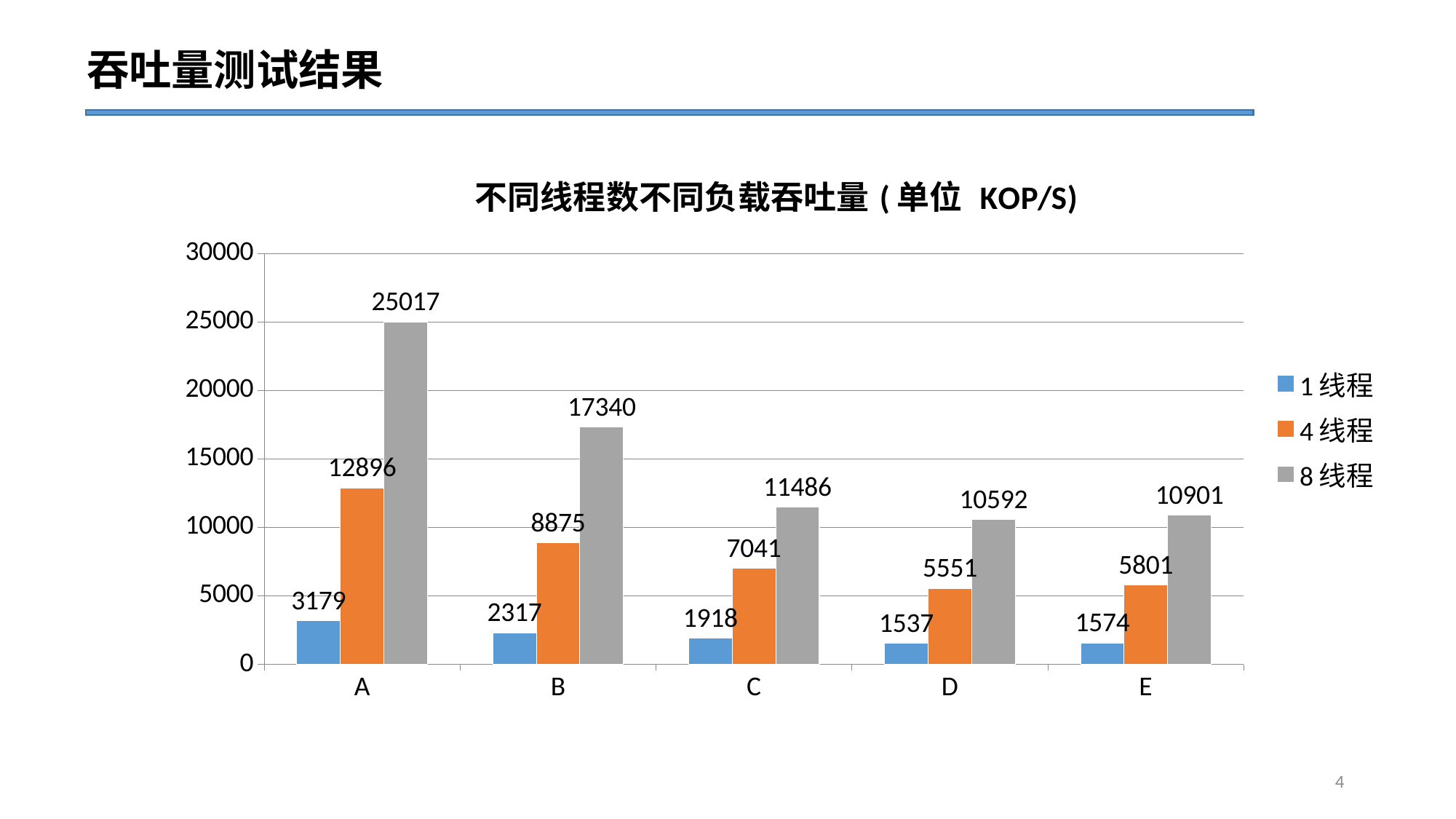

# 吞吐量测试结果

### Chart: 不同线程数不同负载吞吐量(单位 KOP/S)

| Category | 1线程 | 4线程 | 8线程 |
|---|---|---|---|
| A | 3179.0 | 12896.0 | 25017.0 |
| B | 2317.0 | 8875.0 | 17340.0 |
| C | 1918.0 | 7041.0 | 11486.0 |
| D | 1537.0 | 5551.0 | 10592.0 |
| E | 1574.0 | 5801.0 | 10901.0 |
4